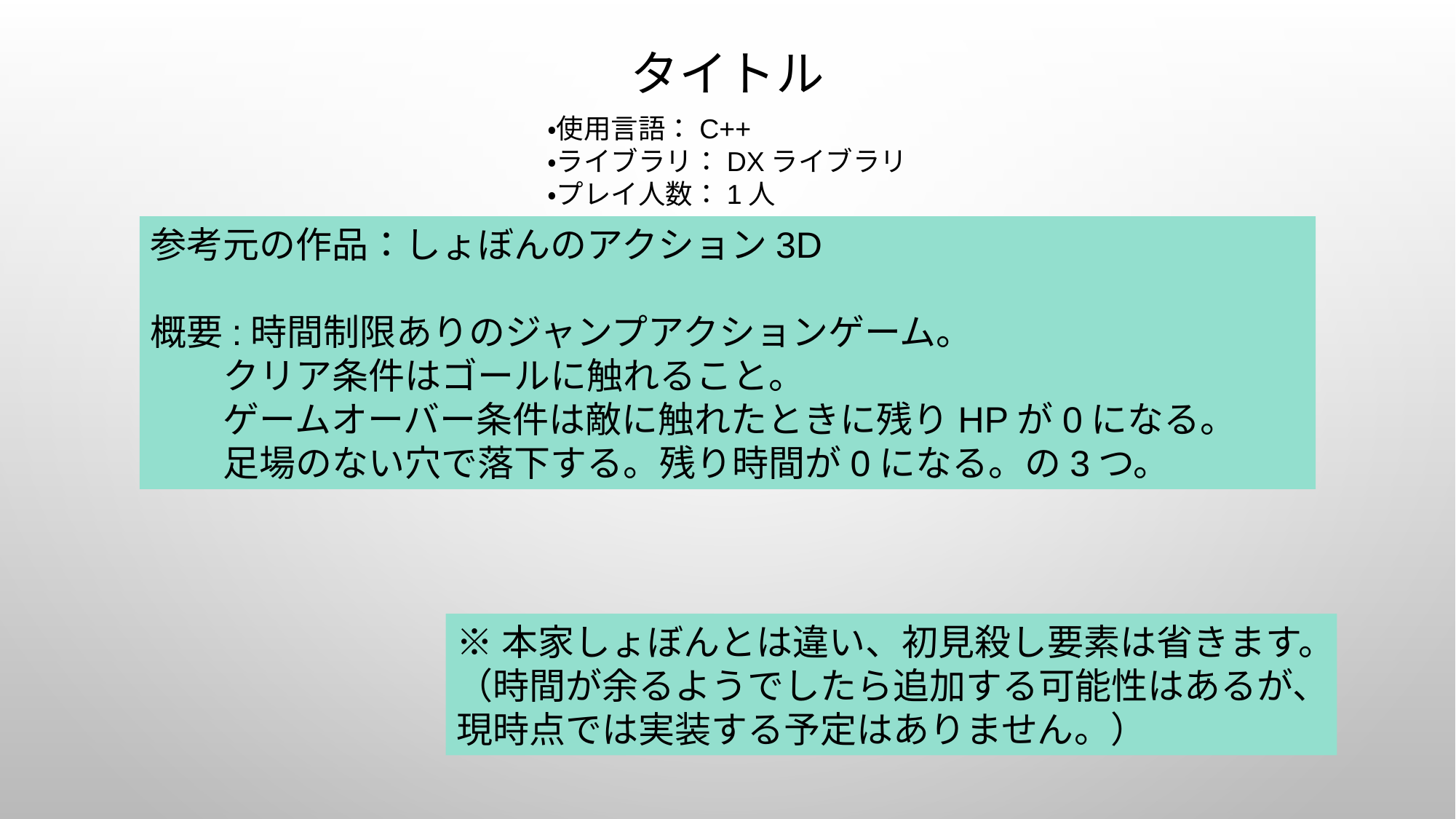

タイトル
・使用言語：C++
・ライブラリ：DXライブラリ
・プレイ人数：1人
参考元の作品：しょぼんのアクション3D

概要:時間制限ありのジャンプアクションゲーム。
　　クリア条件はゴールに触れること。
　　ゲームオーバー条件は敵に触れたときに残りHPが0になる。
　　足場のない穴で落下する。残り時間が0になる。の3つ。
※本家しょぼんとは違い、初見殺し要素は省きます。
（時間が余るようでしたら追加する可能性はあるが、現時点では実装する予定はありません。）